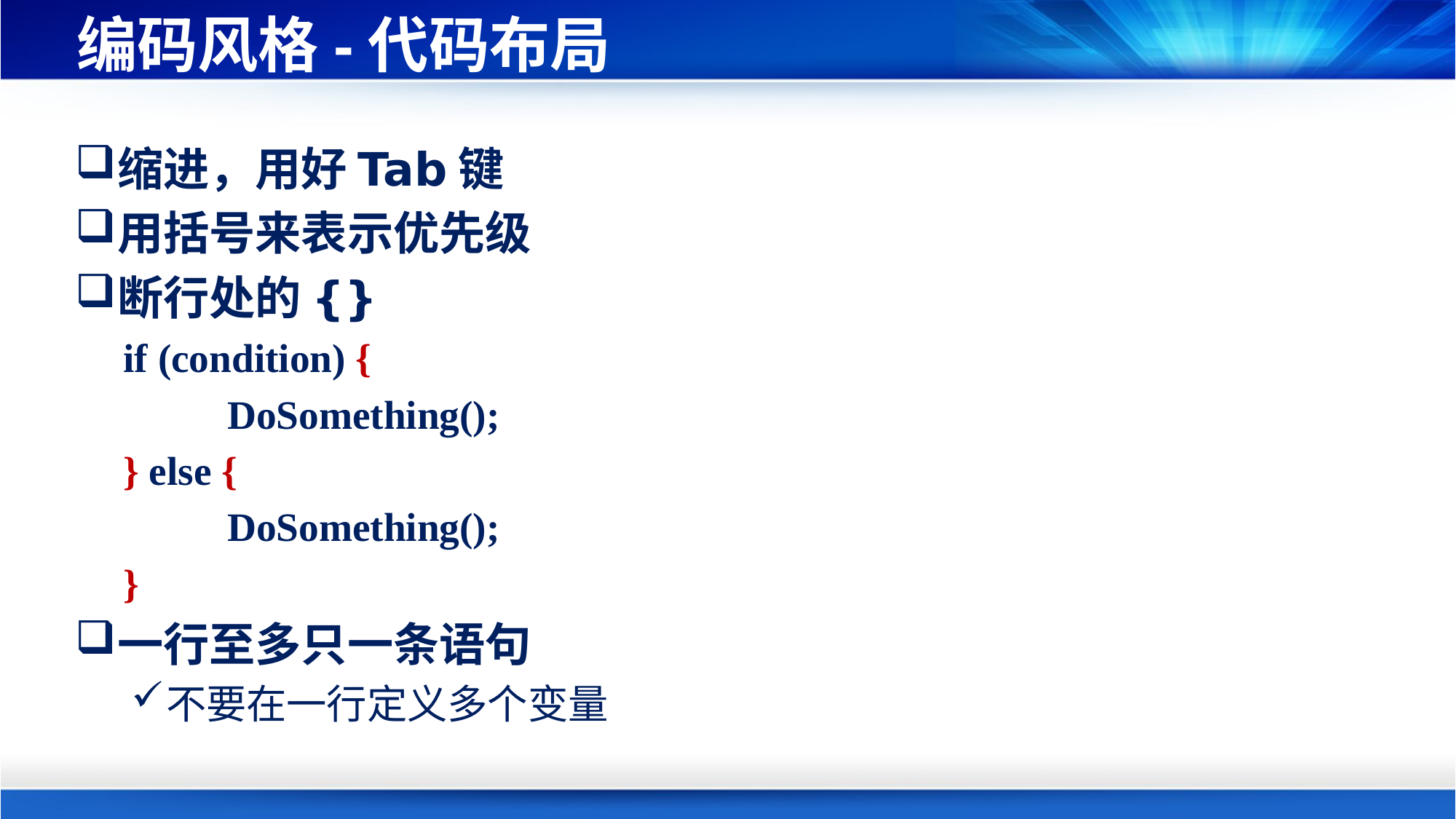

# 编码风格-代码布局
缩进，用好Tab键
用括号来表示优先级
断行处的{}
if (condition) {
	DoSomething();
} else {
	DoSomething();
}
一行至多只一条语句
不要在一行定义多个变量